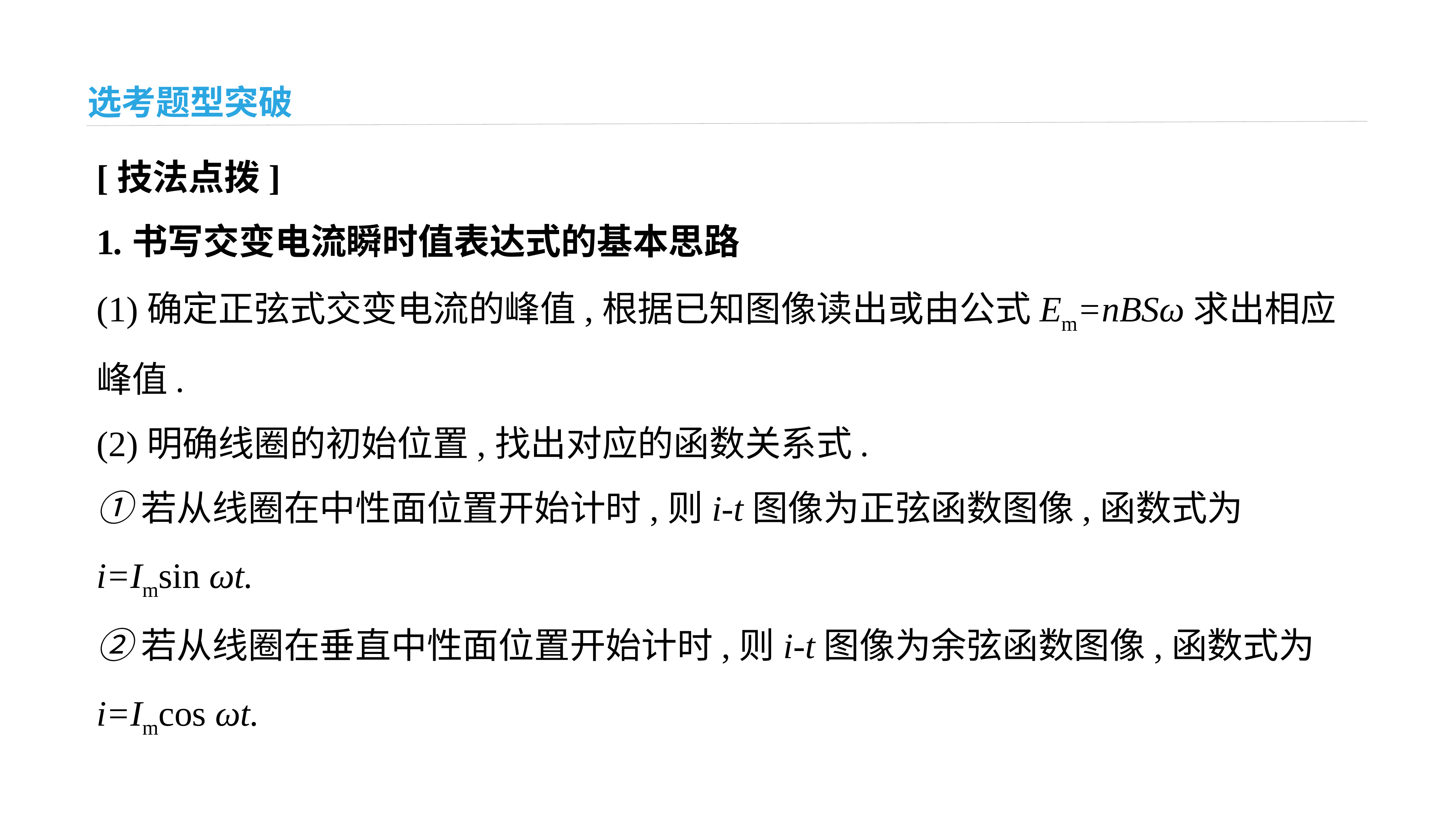

选考题型突破
[技法点拨]
1.书写交变电流瞬时值表达式的基本思路
(1)确定正弦式交变电流的峰值,根据已知图像读出或由公式Em=nBSω求出相应
峰值.
(2)明确线圈的初始位置,找出对应的函数关系式.
①若从线圈在中性面位置开始计时,则i-t图像为正弦函数图像,函数式为i=Imsin ωt.
②若从线圈在垂直中性面位置开始计时,则i-t图像为余弦函数图像,函数式为i=Imcos ωt.